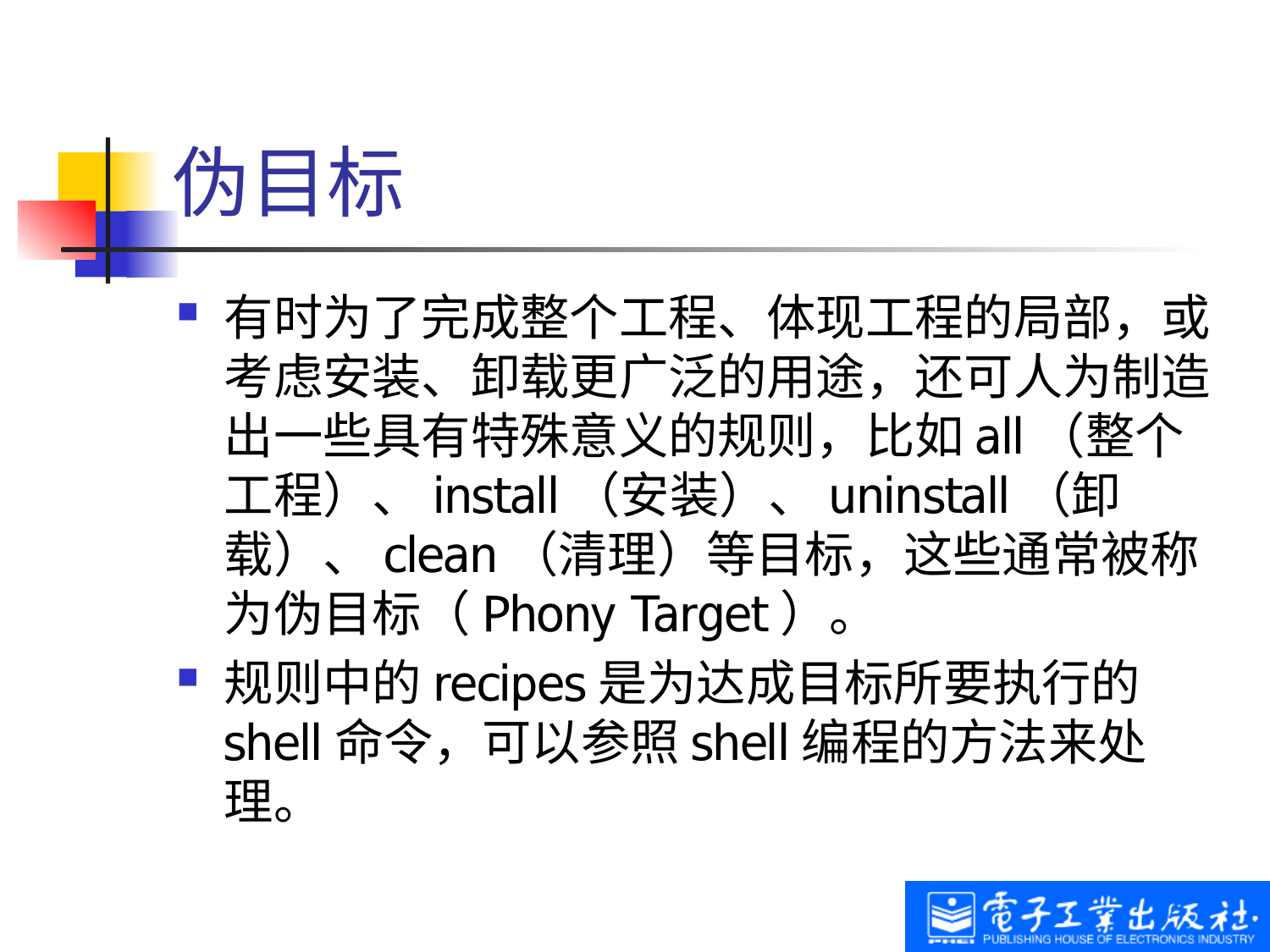

# 伪目标
有时为了完成整个工程、体现工程的局部，或考虑安装、卸载更广泛的用途，还可人为制造出一些具有特殊意义的规则，比如all（整个工程）、install（安装）、uninstall（卸载）、clean（清理）等目标，这些通常被称为伪目标（Phony Target）。
规则中的recipes是为达成目标所要执行的shell命令，可以参照shell编程的方法来处理。